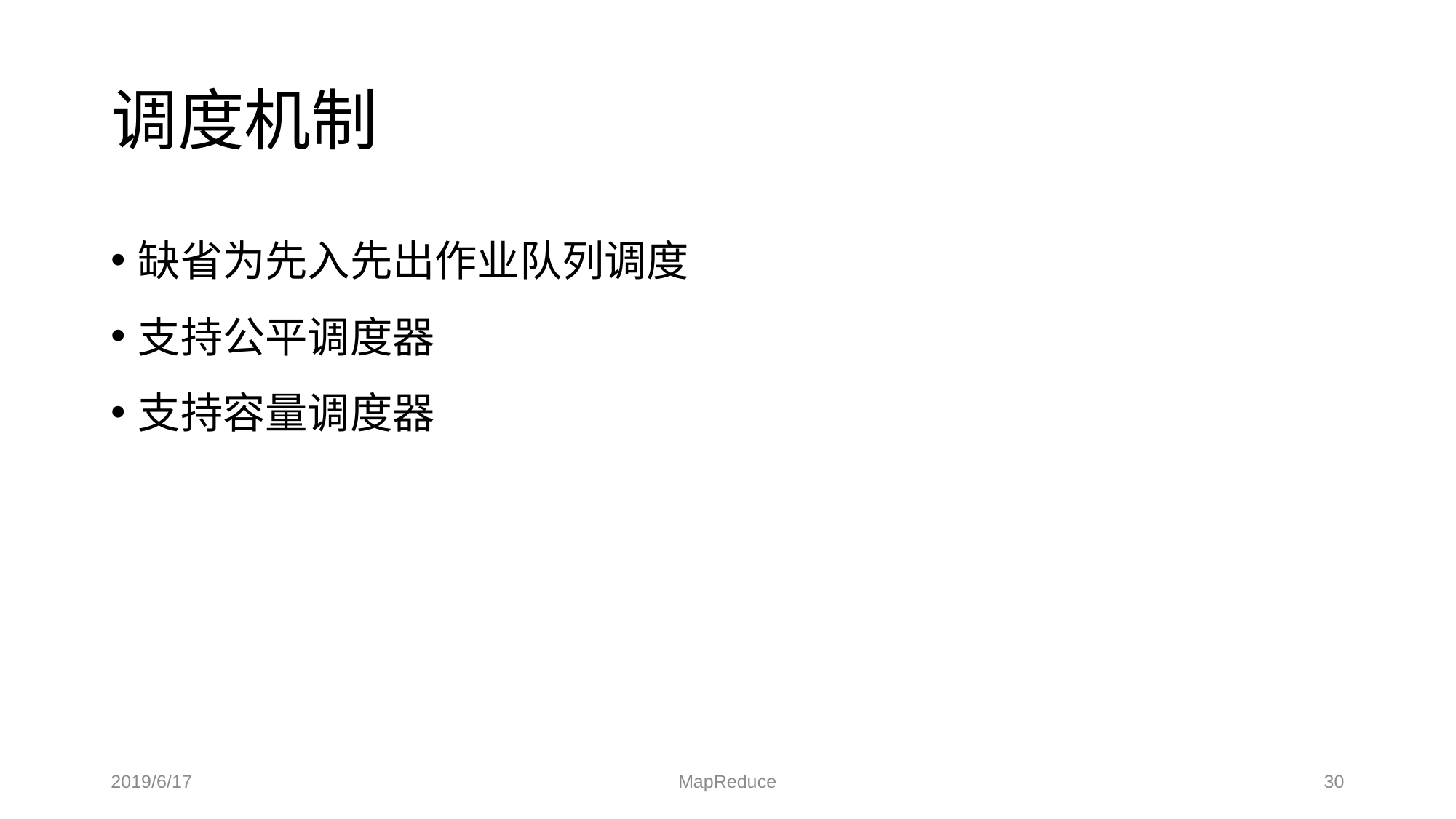

# 调度机制
缺省为先入先出作业队列调度
支持公平调度器
支持容量调度器

2019/6/17
MapReduce
30